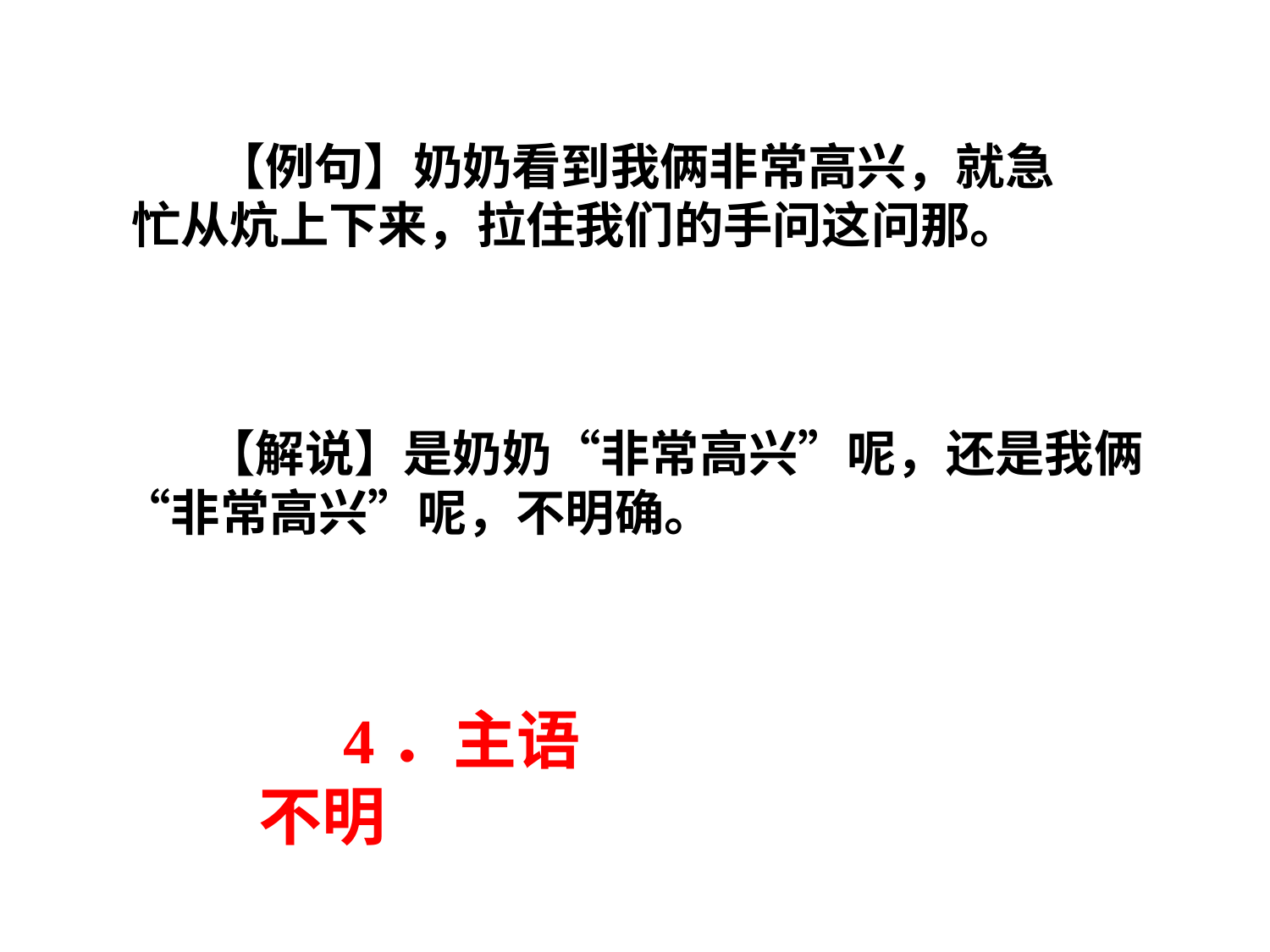

【例句】奶奶看到我俩非常高兴，就急忙从炕上下来，拉住我们的手问这问那。
【解说】是奶奶“非常高兴”呢，还是我俩“非常高兴”呢，不明确。
4．主语不明